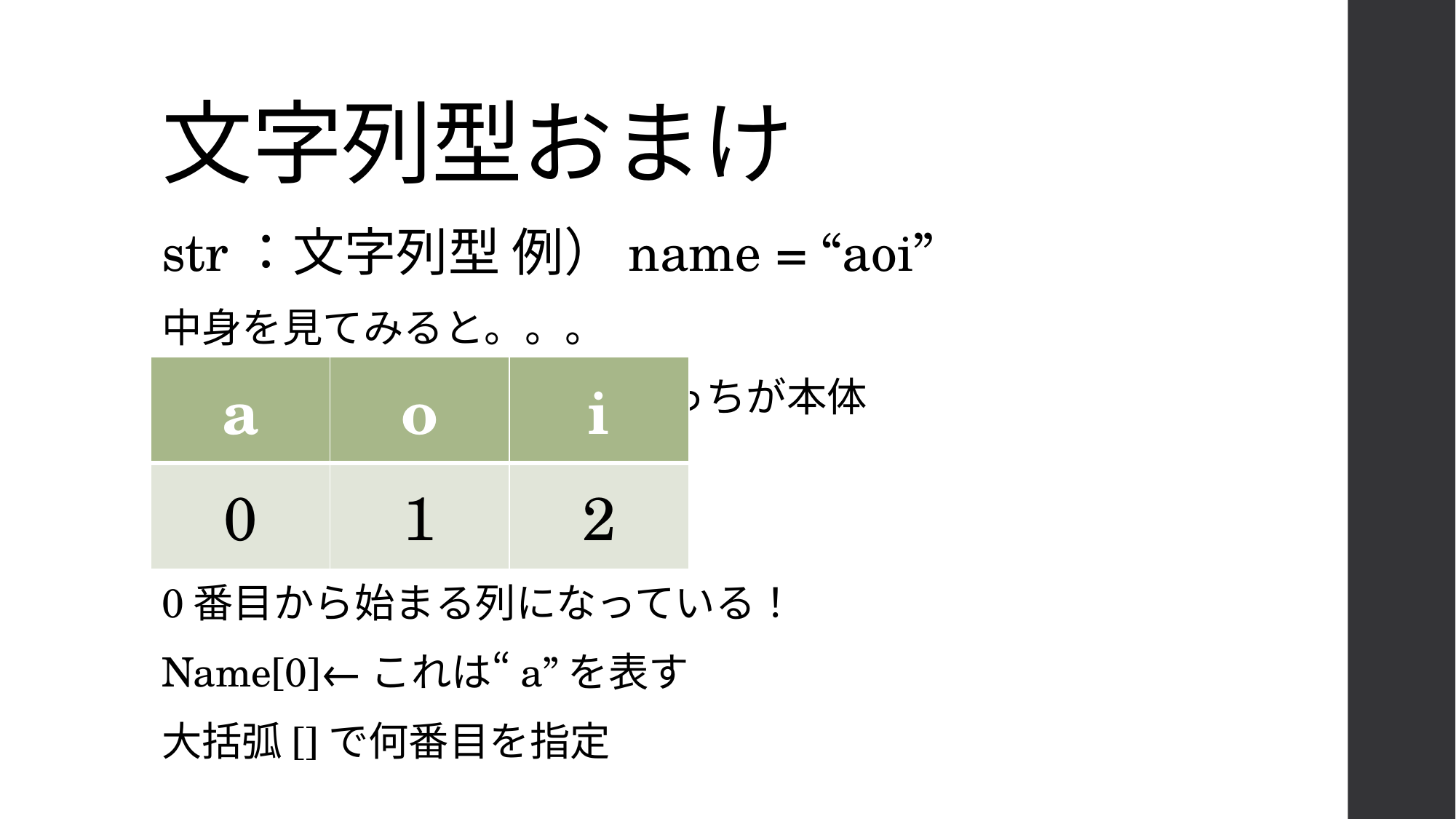

# 文字列型おまけ
str：文字列型 例）name = “aoi”
中身を見てみると。。。
                                             ←こっちが本体

0番目から始まる列になっている！
Name[0]←これは“a”を表す
大括弧[]で何番目を指定
| a | o | i |
| --- | --- | --- |
| 0 | 1 | 2 |